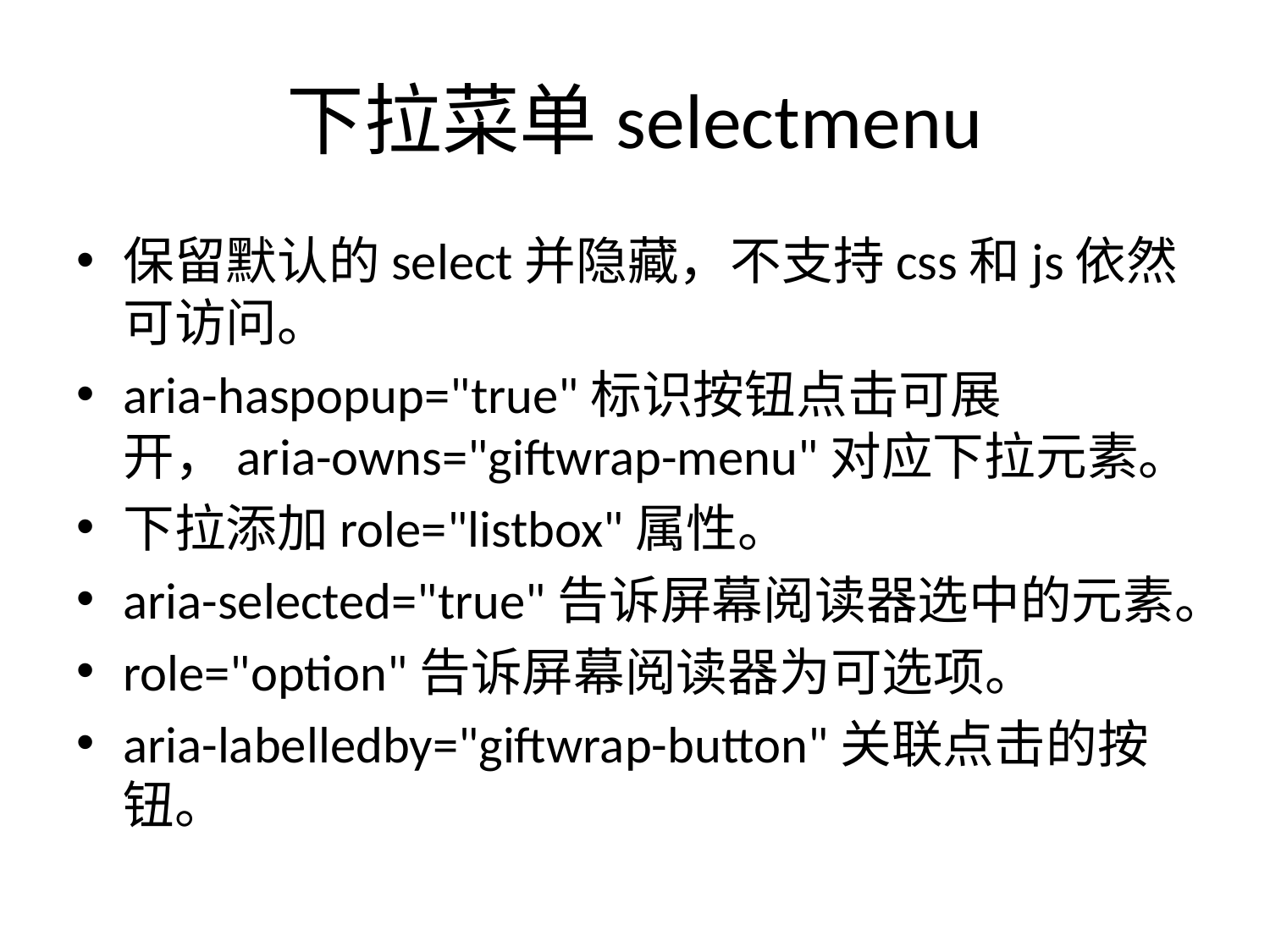

# 下拉菜单selectmenu
保留默认的select并隐藏，不支持css和js依然可访问。
aria-haspopup="true"标识按钮点击可展开，aria-owns="giftwrap-menu"对应下拉元素。
下拉添加role="listbox"属性。
aria-selected="true"告诉屏幕阅读器选中的元素。
role="option"告诉屏幕阅读器为可选项。
aria-labelledby="giftwrap-button"关联点击的按钮。